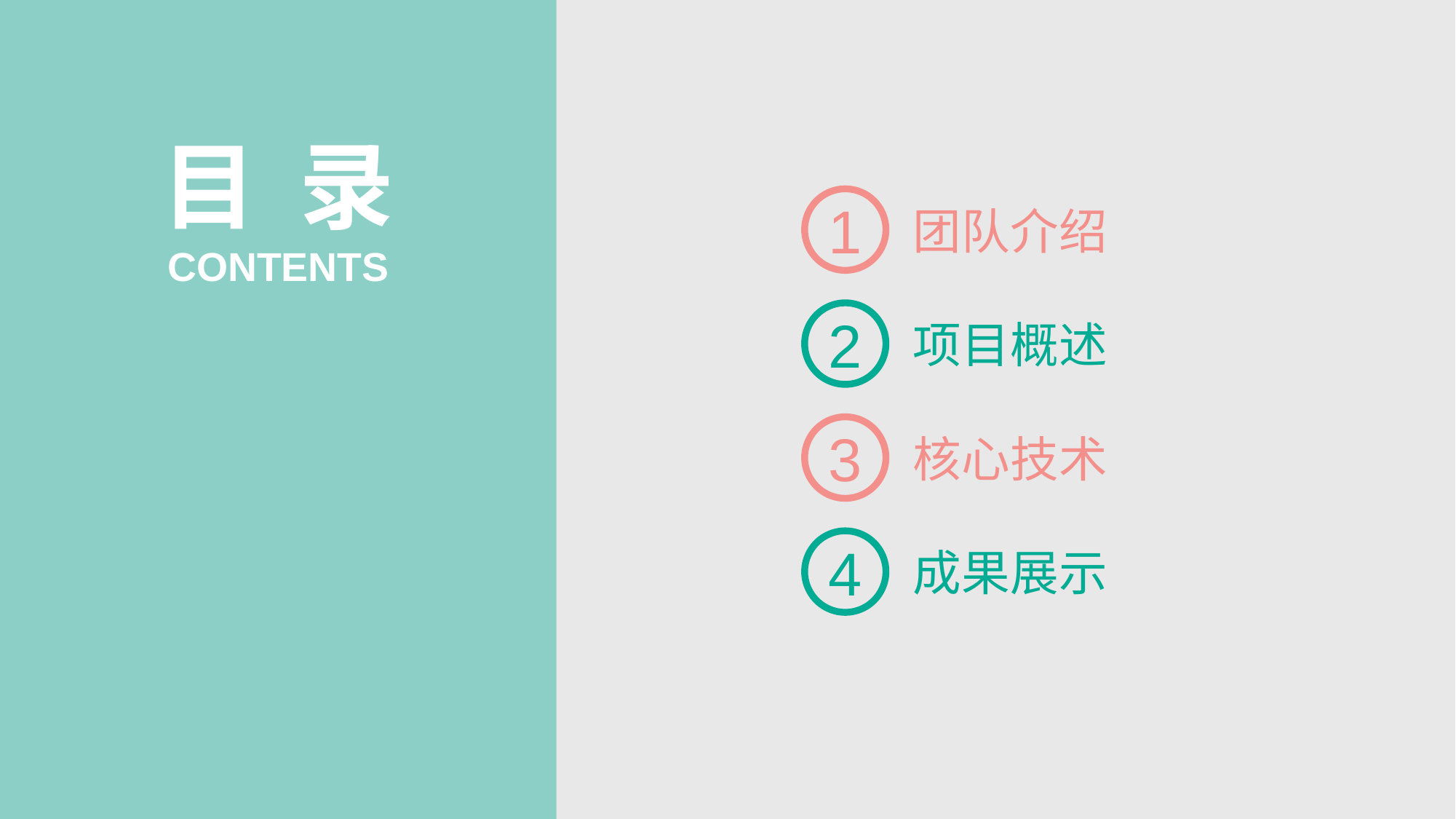

目  录
1
团队介绍
CONTENTS
2
项目概述
3
核心技术
4
成果展示